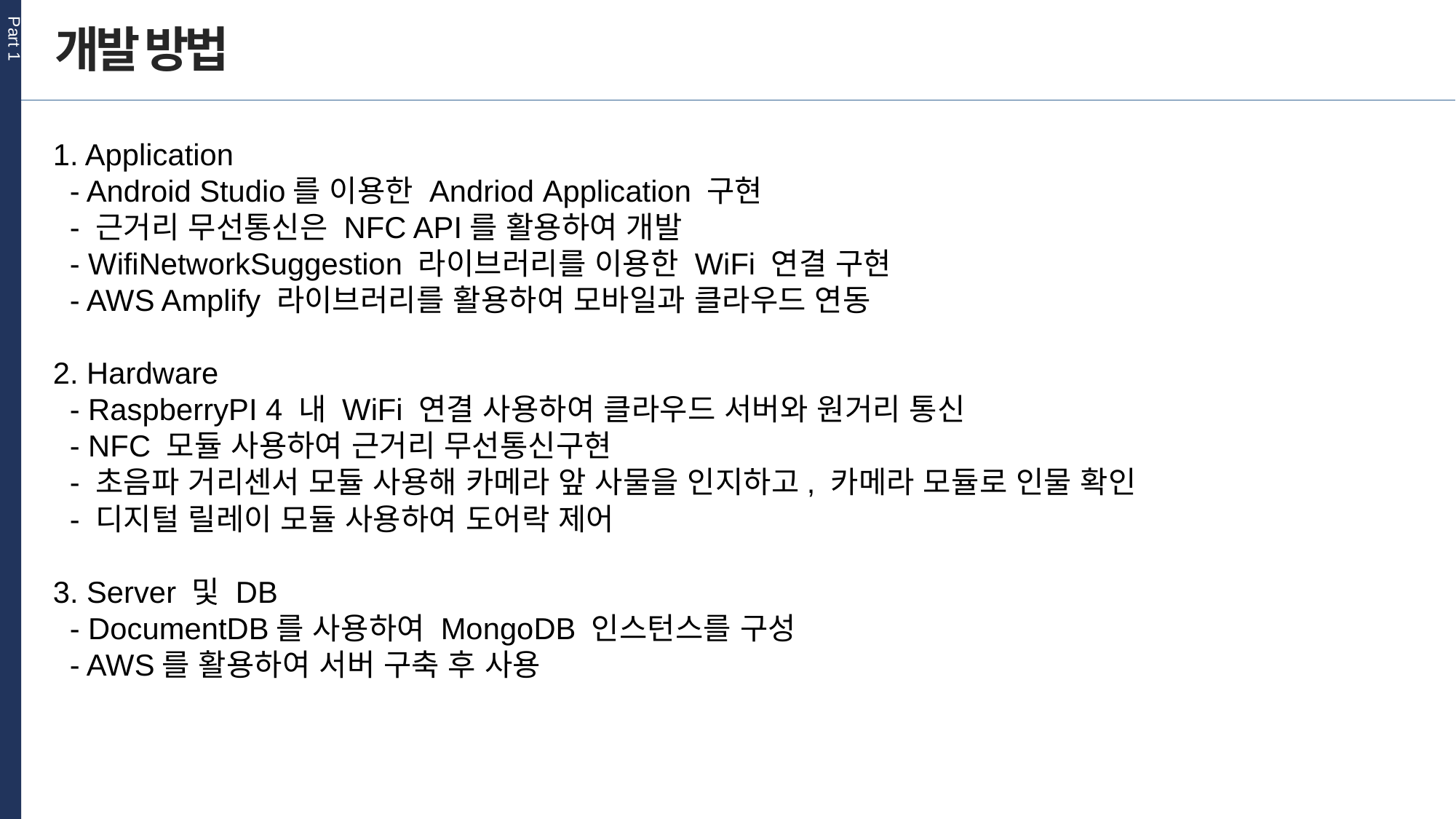

Part 1
개발 방법
1. Application
  - Android Studio를 이용한 Andriod Application 구현
  - 근거리 무선통신은 NFC API를 활용하여 개발
  - WifiNetworkSuggestion 라이브러리를 이용한 WiFi 연결 구현
  - AWS Amplify 라이브러리를 활용하여 모바일과 클라우드 연동

2. Hardware
  - RaspberryPI 4 내 WiFi 연결 사용하여 클라우드 서버와 원거리 통신
  - NFC 모듈 사용하여 근거리 무선통신구현
  - 초음파 거리센서 모듈 사용해 카메라 앞 사물을 인지하고, 카메라 모듈로 인물 확인
  - 디지털 릴레이 모듈 사용하여 도어락 제어

3. Server 및 DB
  - DocumentDB를 사용하여 MongoDB 인스턴스를 구성
  - AWS를 활용하여 서버 구축 후 사용